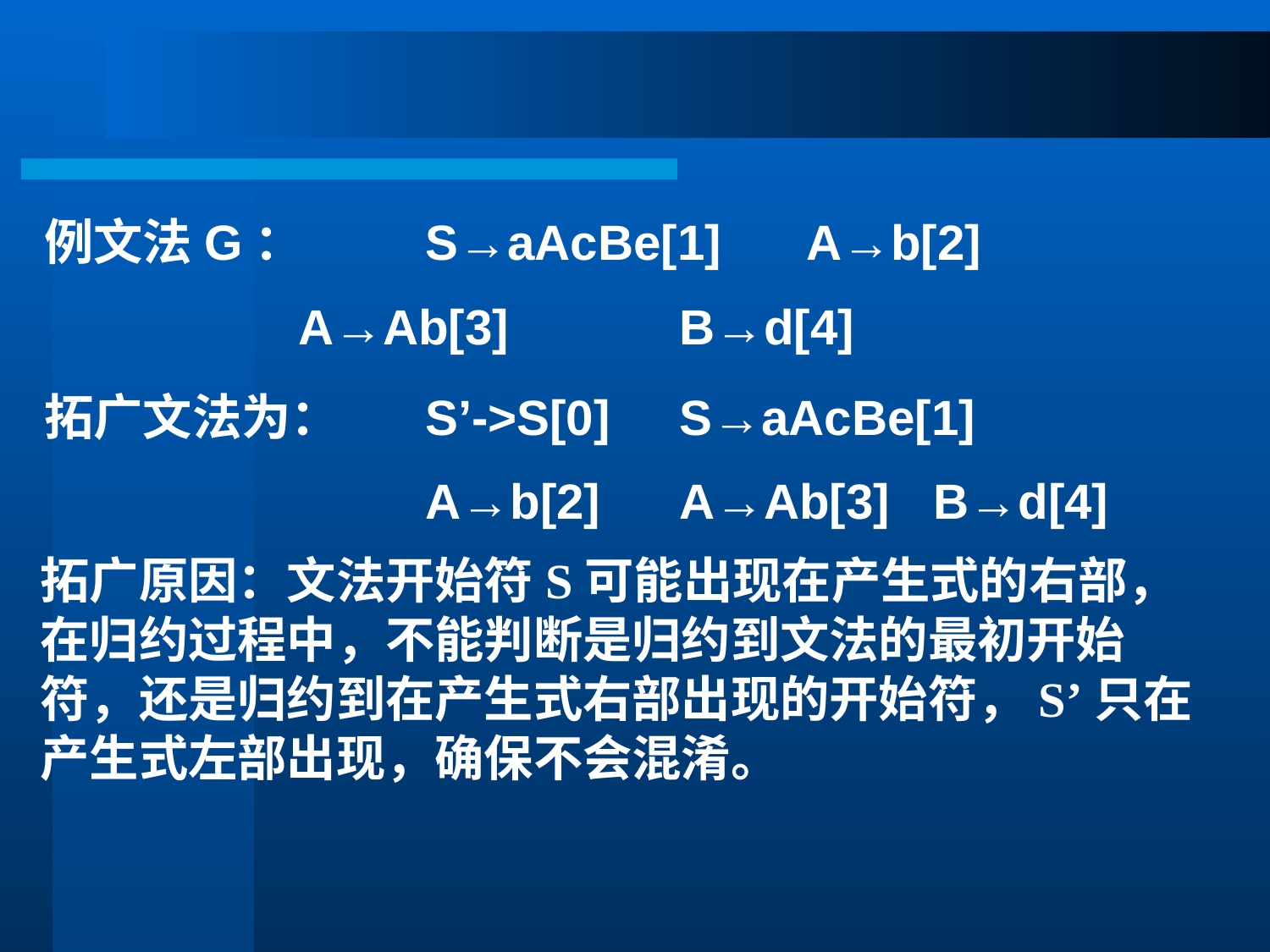

#
例文法G：	S→aAcBe[1]	A→b[2]
		A→Ab[3]		B→d[4]
拓广文法为：	S’->S[0]	S→aAcBe[1]
			A→b[2]	A→Ab[3]	B→d[4]
拓广原因：文法开始符S可能出现在产生式的右部，在归约过程中，不能判断是归约到文法的最初开始符，还是归约到在产生式右部出现的开始符，S’只在产生式左部出现，确保不会混淆。